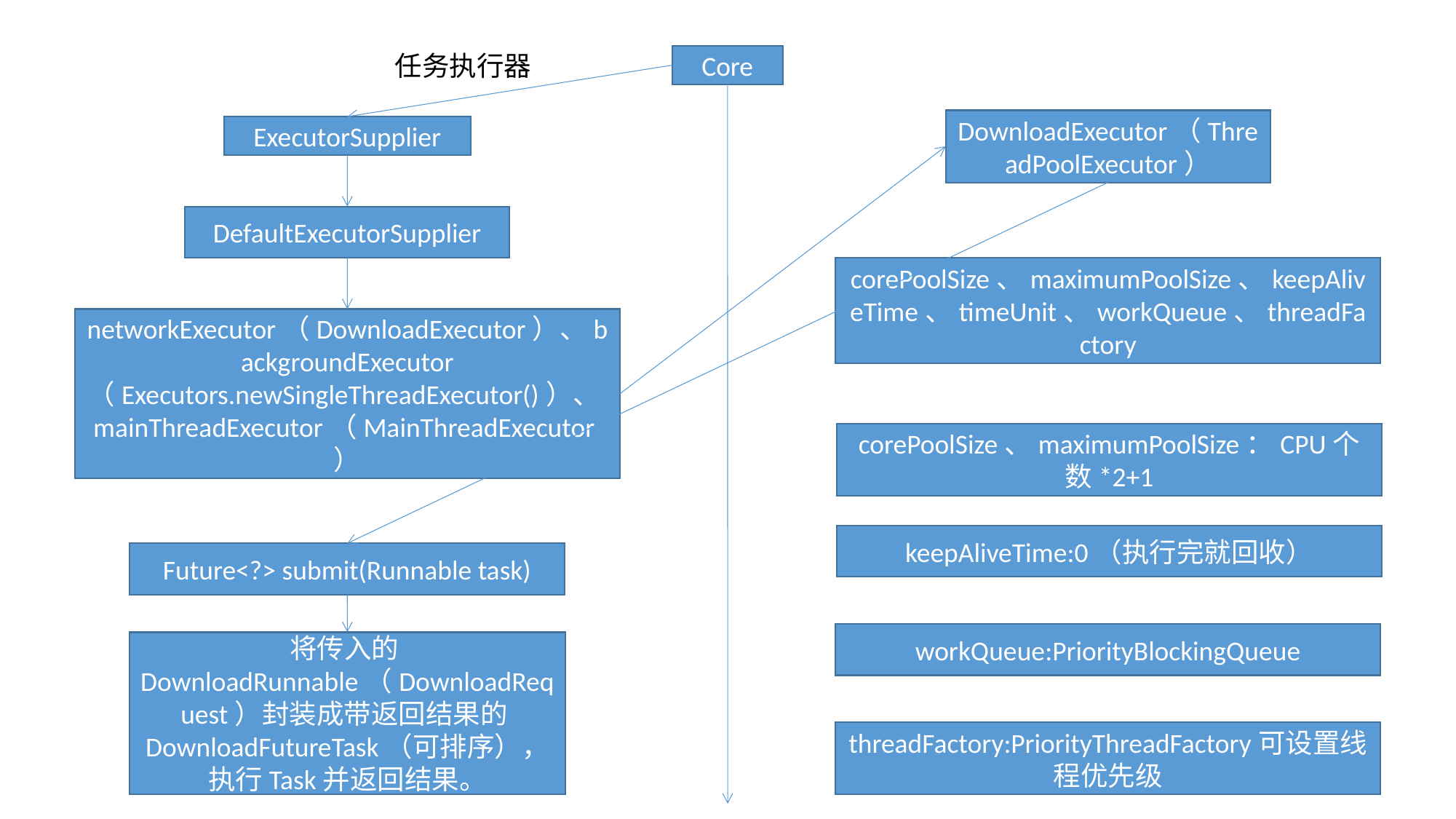

任务执行器
Core
DownloadExecutor（ThreadPoolExecutor）
ExecutorSupplier
DefaultExecutorSupplier
corePoolSize、maximumPoolSize、keepAliveTime、timeUnit、workQueue、threadFactory
networkExecutor（DownloadExecutor）、backgroundExecutor
（Executors.newSingleThreadExecutor()）、mainThreadExecutor（MainThreadExecutor）
corePoolSize、maximumPoolSize：CPU个数*2+1
keepAliveTime:0（执行完就回收）
Future<?> submit(Runnable task)
workQueue:PriorityBlockingQueue
将传入的DownloadRunnable（DownloadRequest）封装成带返回结果的DownloadFutureTask（可排序），执行Task并返回结果。
threadFactory:PriorityThreadFactory可设置线程优先级